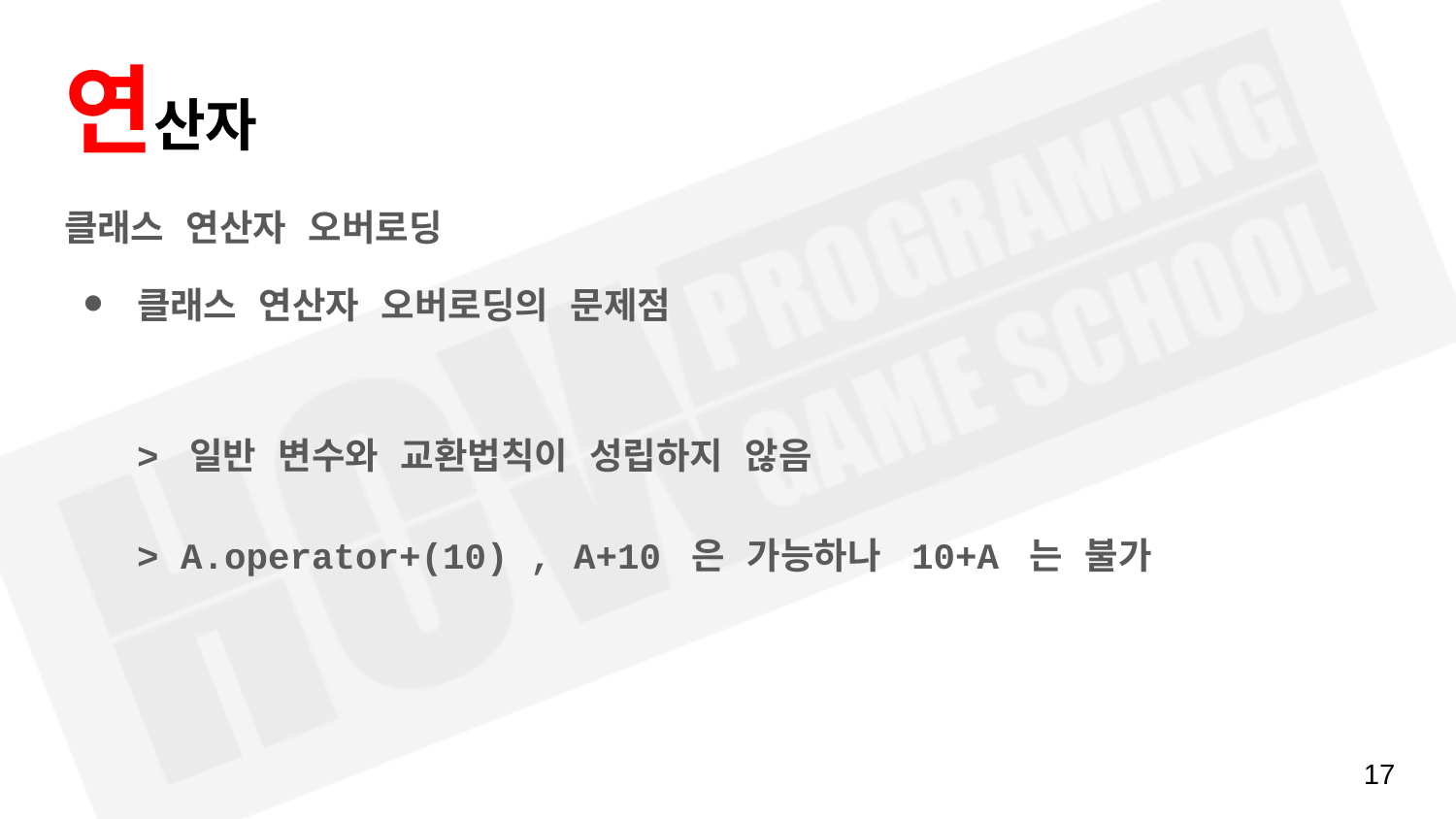

# 연산자
클래스 연산자 오버로딩
클래스 연산자 오버로딩의 문제점
> 일반 변수와 교환법칙이 성립하지 않음
> A.operator+(10) , A+10 은 가능하나 10+A 는 불가
17